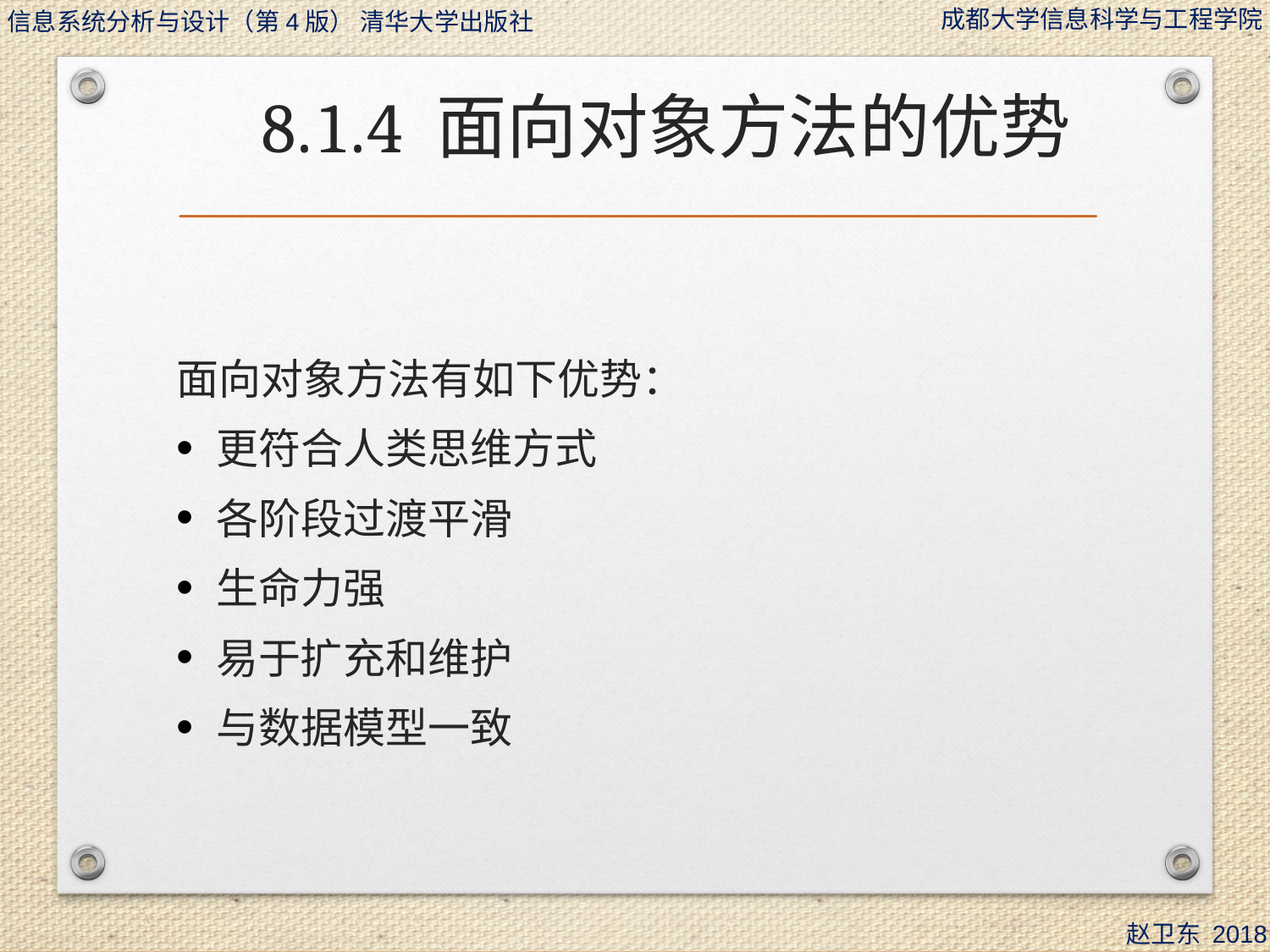

# 8.1.4 面向对象方法的优势
面向对象方法有如下优势：
更符合人类思维方式
各阶段过渡平滑
生命力强
易于扩充和维护
与数据模型一致